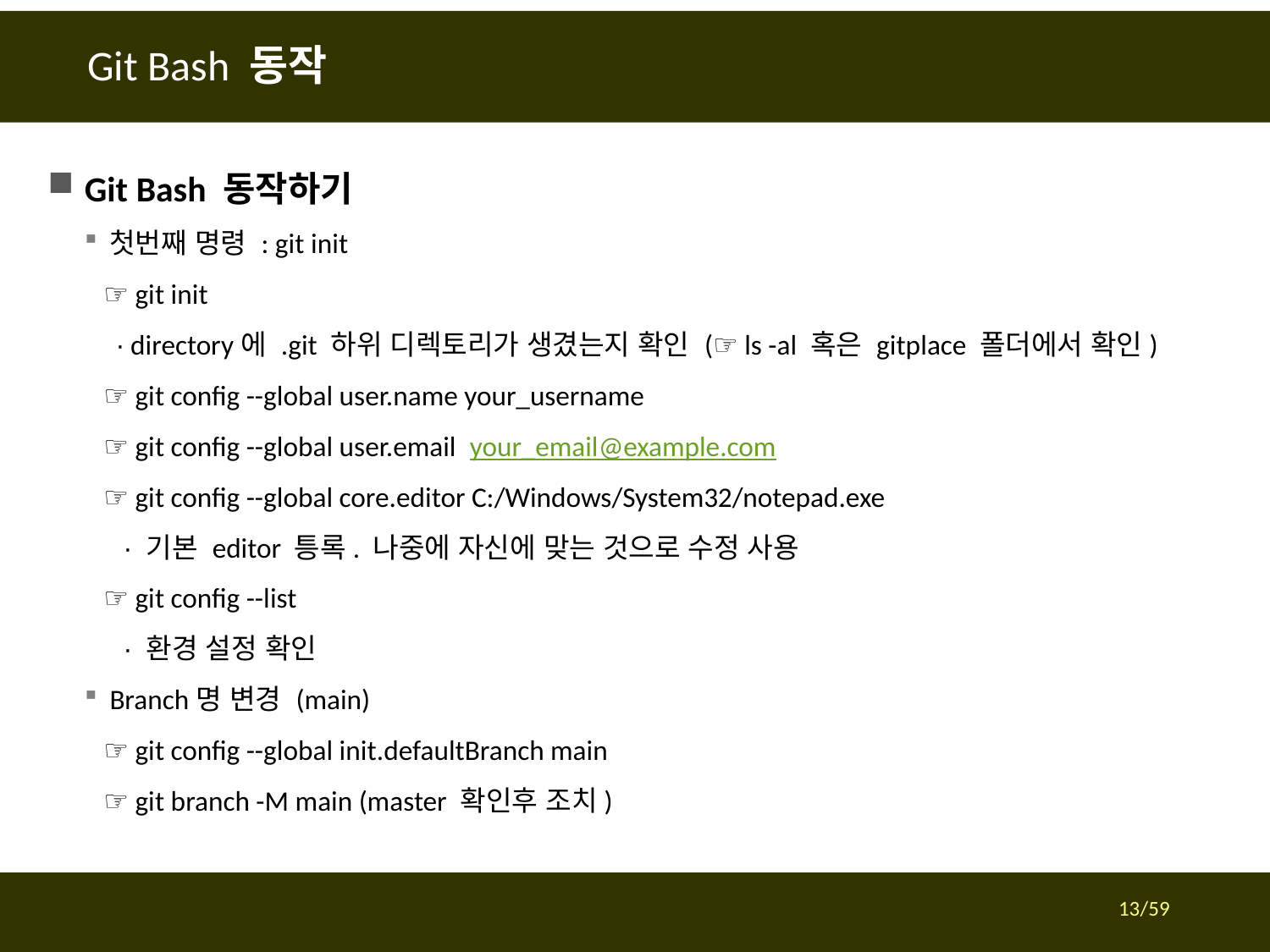

# Git Bash 동작
Git Bash 동작하기
첫번째 명령 : git init
   ☞ git init
     ∙ directory에 .git 하위 디렉토리가 생겼는지 확인 (☞ ls -al 혹은 gitplace 폴더에서 확인)
   ☞ git config --global user.name your_username
   ☞ git config --global user.email  your_email@example.com
   ☞ git config --global core.editor C:/Windows/System32/notepad.exe
     ∙ 기본 editor 틍록. 나중에 자신에 맞는 것으로 수정 사용
   ☞ git config --list
     ∙ 환경 설정 확인
Branch명 변경 (main)
   ☞ git config --global init.defaultBranch main
   ☞ git branch -M main (master 확인후 조치)

13/59